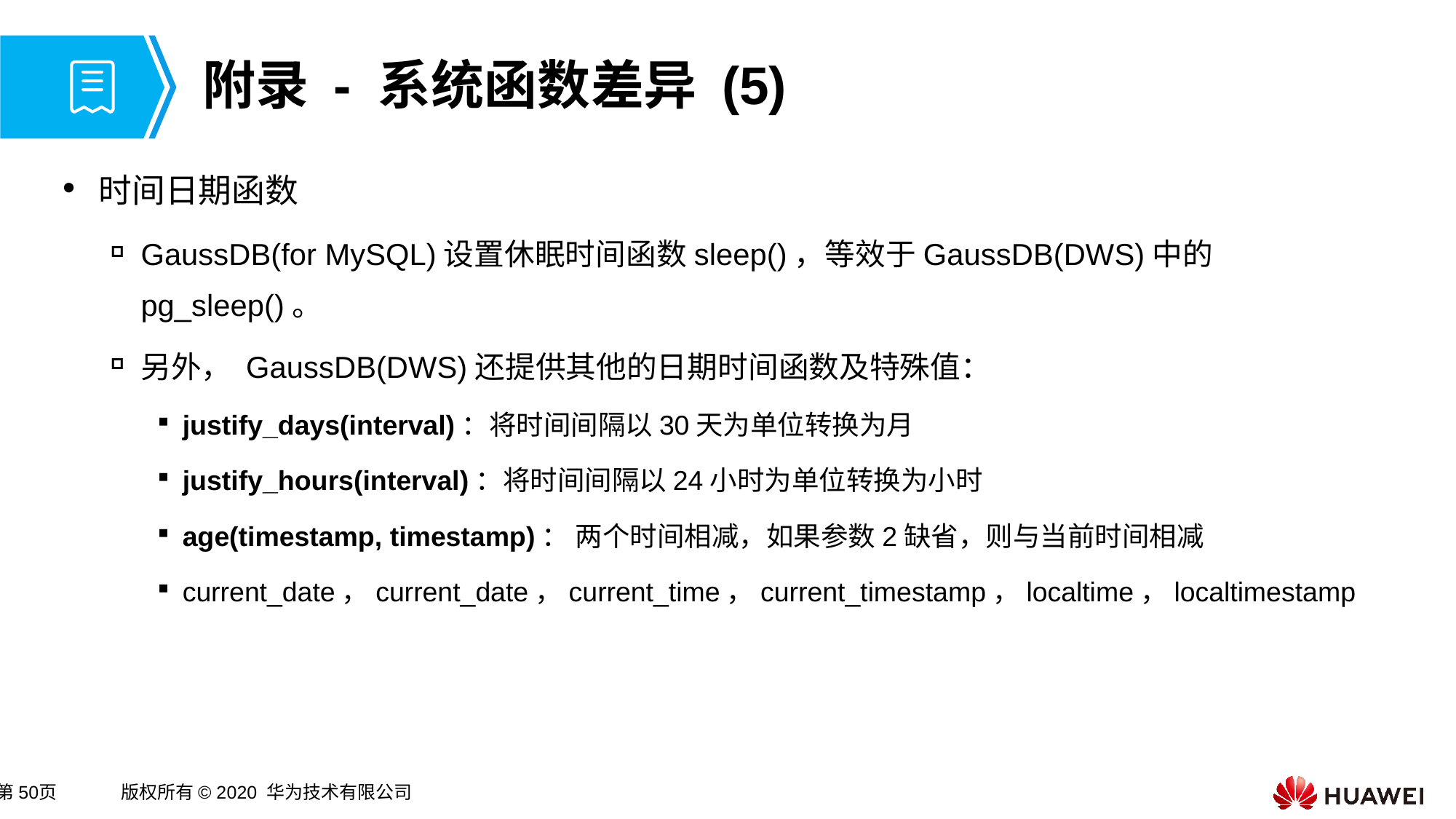

# 附录 - 系统函数差异 (5)
时间日期函数
GaussDB(for MySQL)设置休眠时间函数sleep()，等效于GaussDB(DWS)中的pg_sleep()。
另外， GaussDB(DWS)还提供其他的日期时间函数及特殊值：
justify_days(interval)：将时间间隔以30天为单位转换为月
justify_hours(interval)：将时间间隔以24小时为单位转换为小时​
age(timestamp, timestamp)： 两个时间相减，如果参数2缺省，则与当前时间相减​
current_date，current_date，current_time，current_timestamp，localtime，localtimestamp​